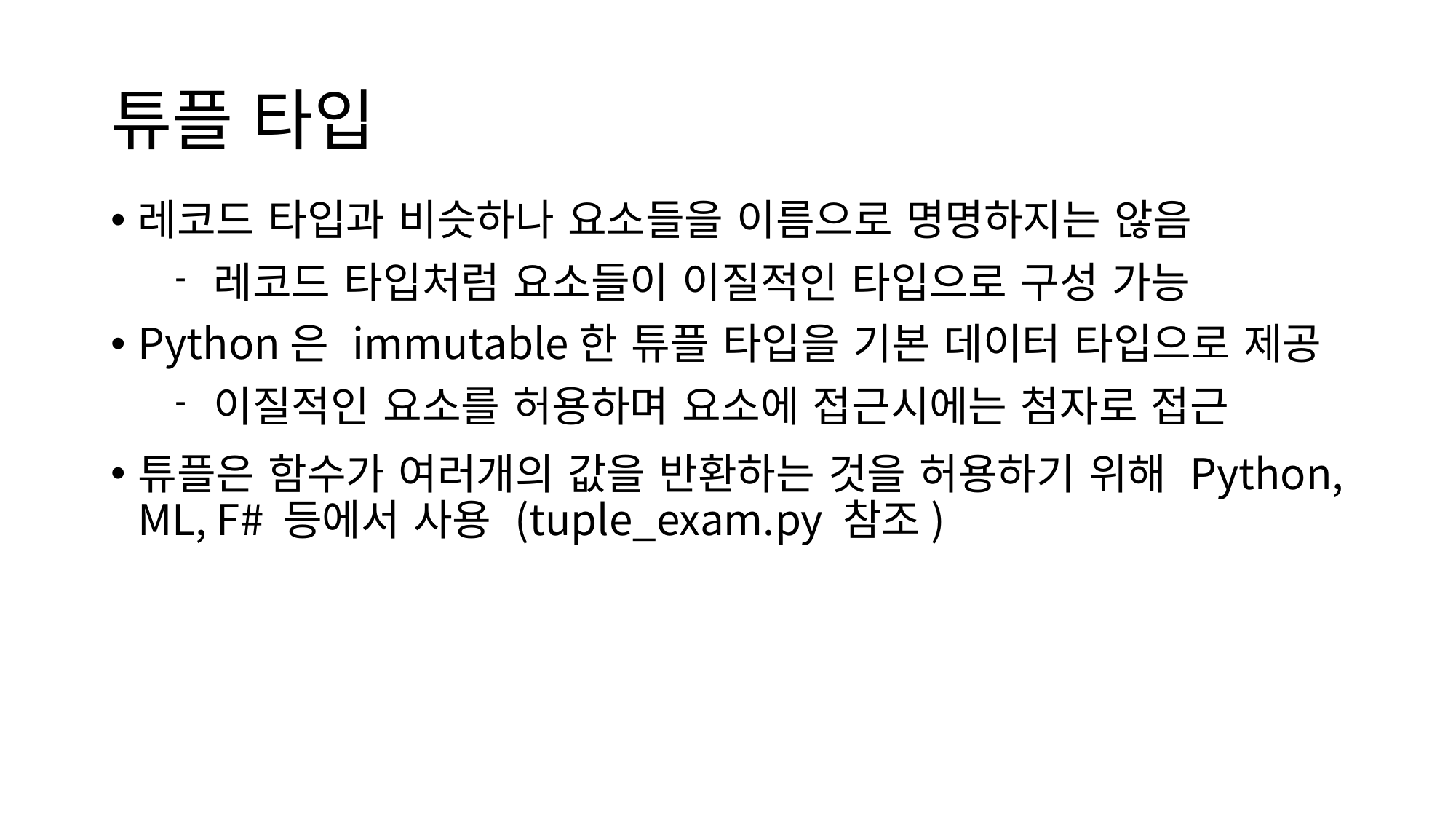

# 튜플 타입
레코드 타입과 비슷하나 요소들을 이름으로 명명하지는 않음
레코드 타입처럼 요소들이 이질적인 타입으로 구성 가능
Python은 immutable한 튜플 타입을 기본 데이터 타입으로 제공
이질적인 요소를 허용하며 요소에 접근시에는 첨자로 접근
튜플은 함수가 여러개의 값을 반환하는 것을 허용하기 위해 Python, ML, F# 등에서 사용 (tuple_exam.py 참조)